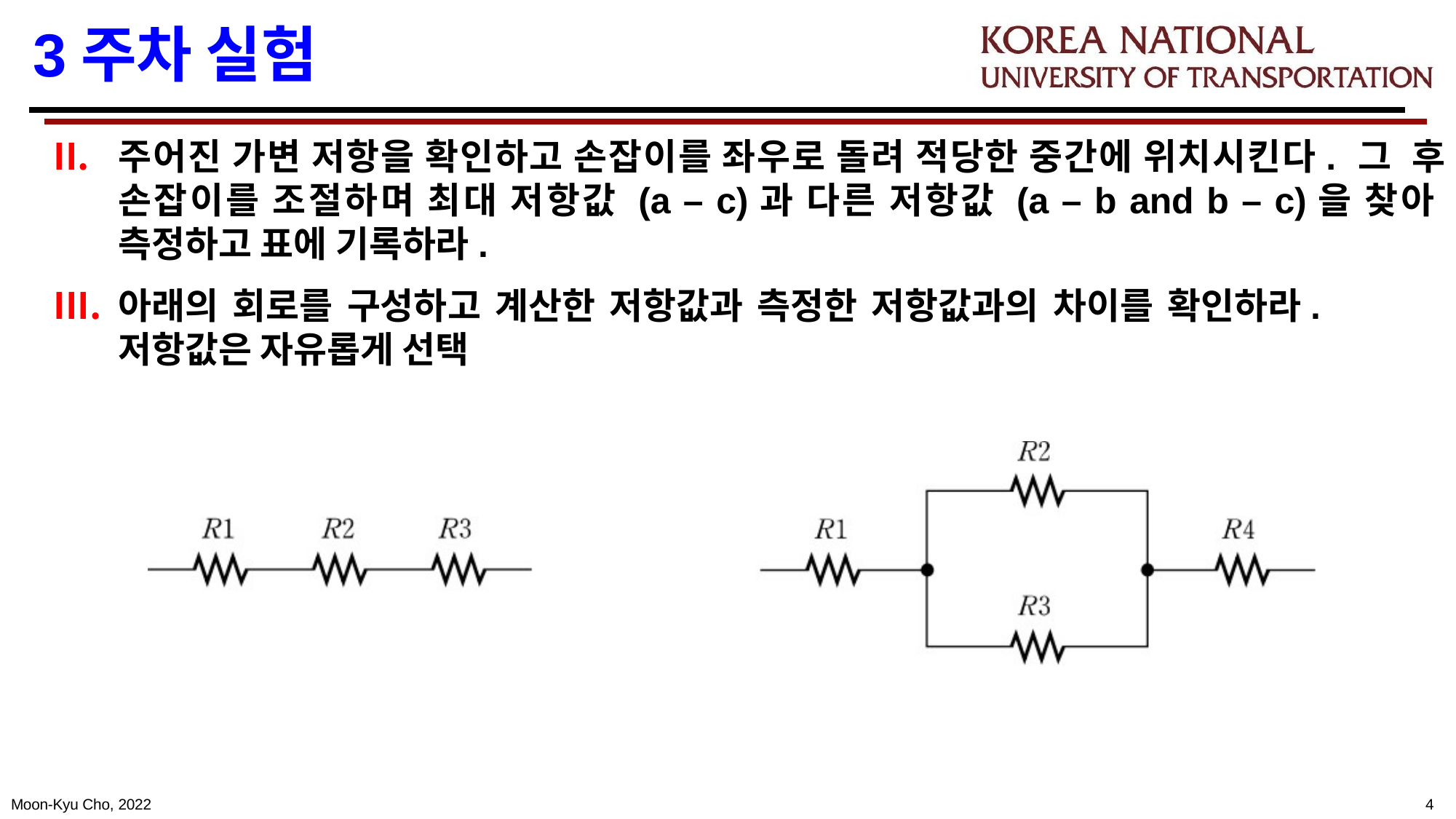

# 3주차 실험
주어진 가변 저항을 확인하고 손잡이를 좌우로 돌려 적당한 중간에 위치시킨다. 그  후 손잡이를 조절하며 최대 저항값 (a – c)과 다른 저항값 (a – b and b – c)을 찾아  측정하고 표에 기록하라.
아래의 회로를 구성하고 계산한 저항값과 측정한 저항값과의 차이를 확인하라.
저항값은 자유롭게 선택

Moon-Kyu Cho, 2022
4